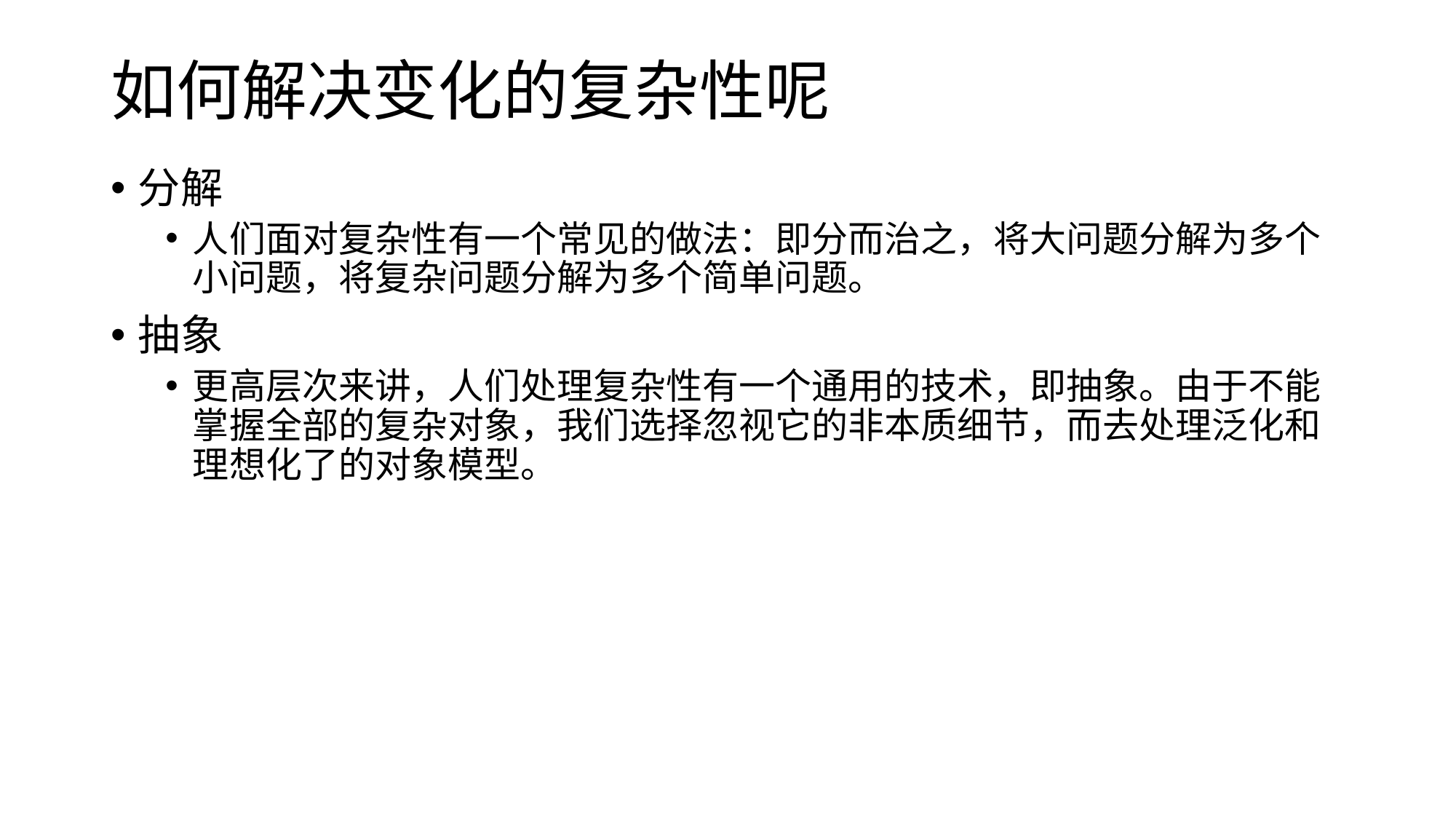

# 如何解决变化的复杂性呢
分解
人们面对复杂性有一个常见的做法：即分而治之，将大问题分解为多个小问题，将复杂问题分解为多个简单问题。
抽象
更高层次来讲，人们处理复杂性有一个通用的技术，即抽象。由于不能掌握全部的复杂对象，我们选择忽视它的非本质细节，而去处理泛化和理想化了的对象模型。